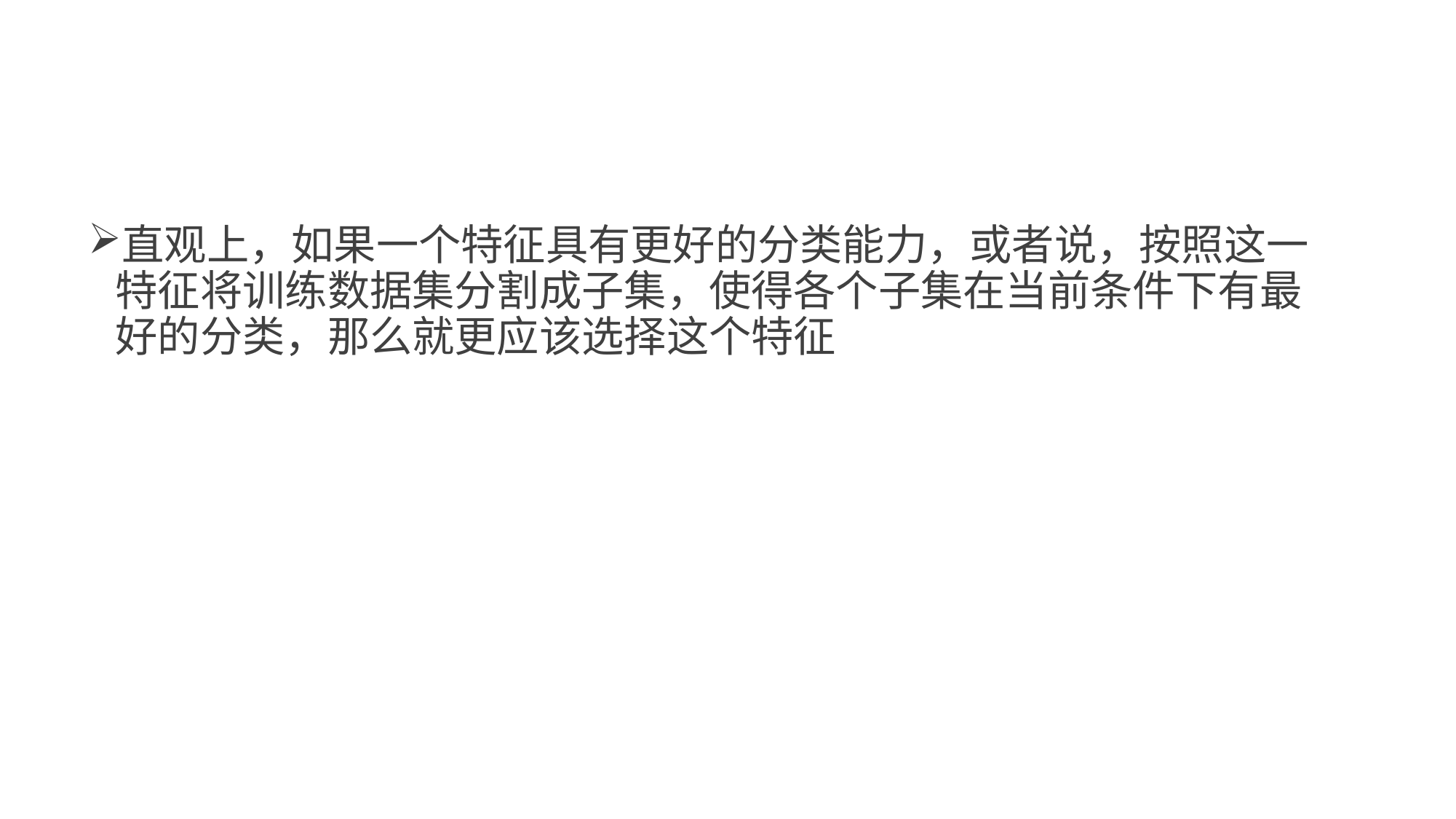

#
直观上，如果一个特征具有更好的分类能力，或者说，按照这一特征将训练数据集分割成子集，使得各个子集在当前条件下有最好的分类，那么就更应该选择这个特征